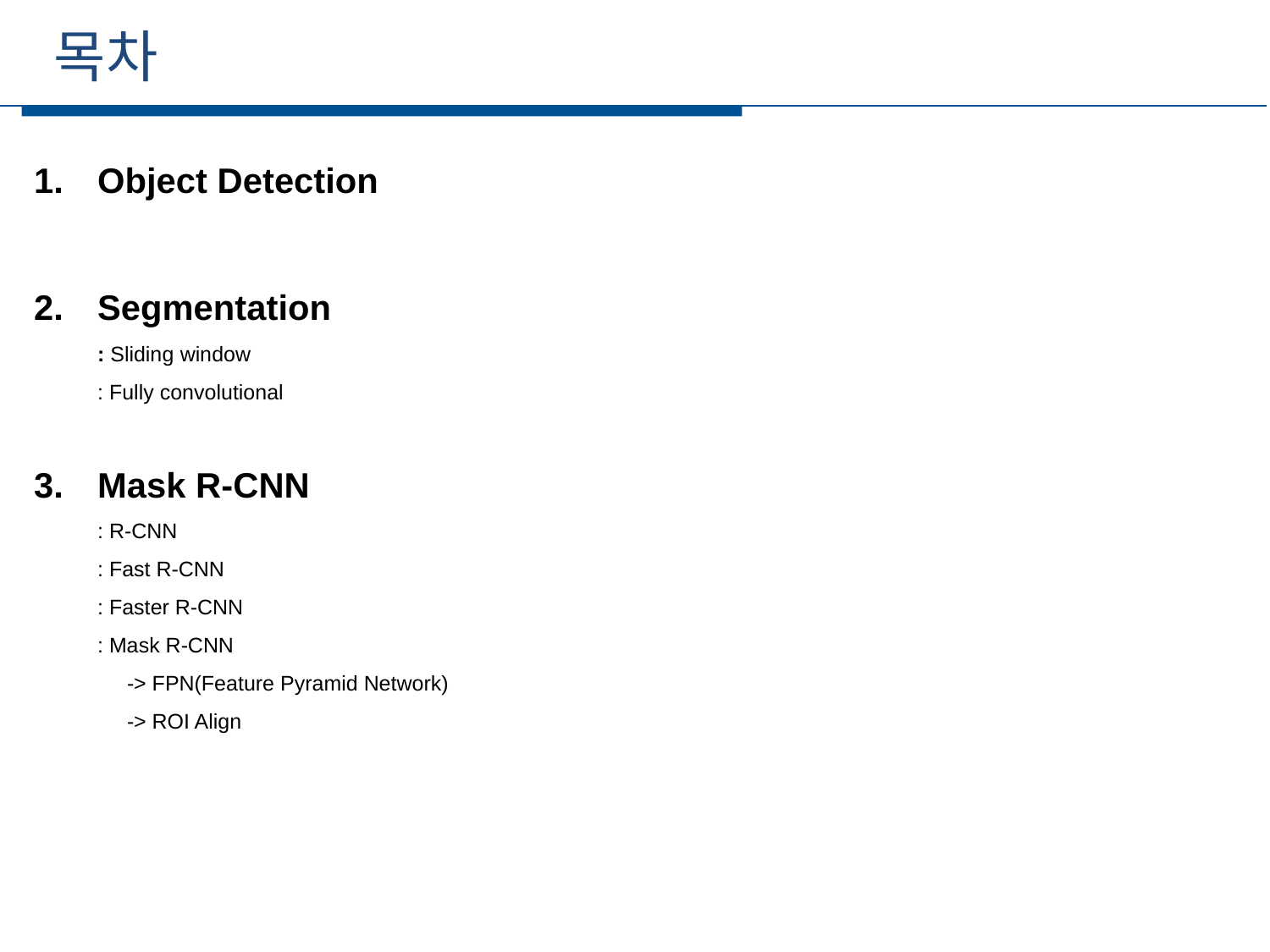

목차

Object Detection

Segmentation
: Sliding window
: Fully convolutional

Mask R-CNN
: R-CNN
: Fast R-CNN
: Faster R-CNN
: Mask R-CNN
     -> FPN(Feature Pyramid Network)
     -> ROI Align